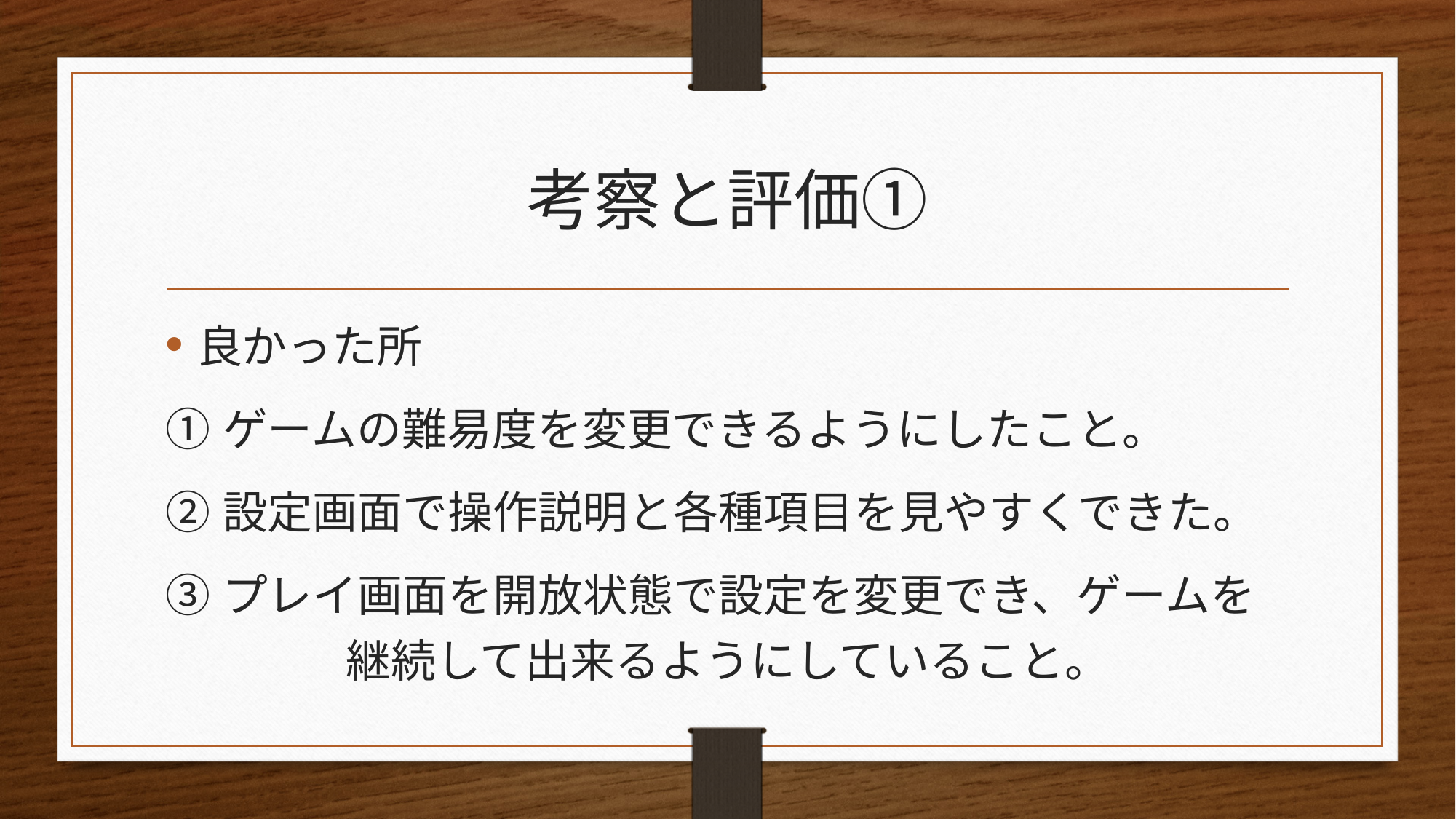

# 考察と評価①
良かった所
①ゲームの難易度を変更できるようにしたこと。
②設定画面で操作説明と各種項目を見やすくできた。
③プレイ画面を開放状態で設定を変更でき、ゲームを　　　　継続して出来るようにしていること。